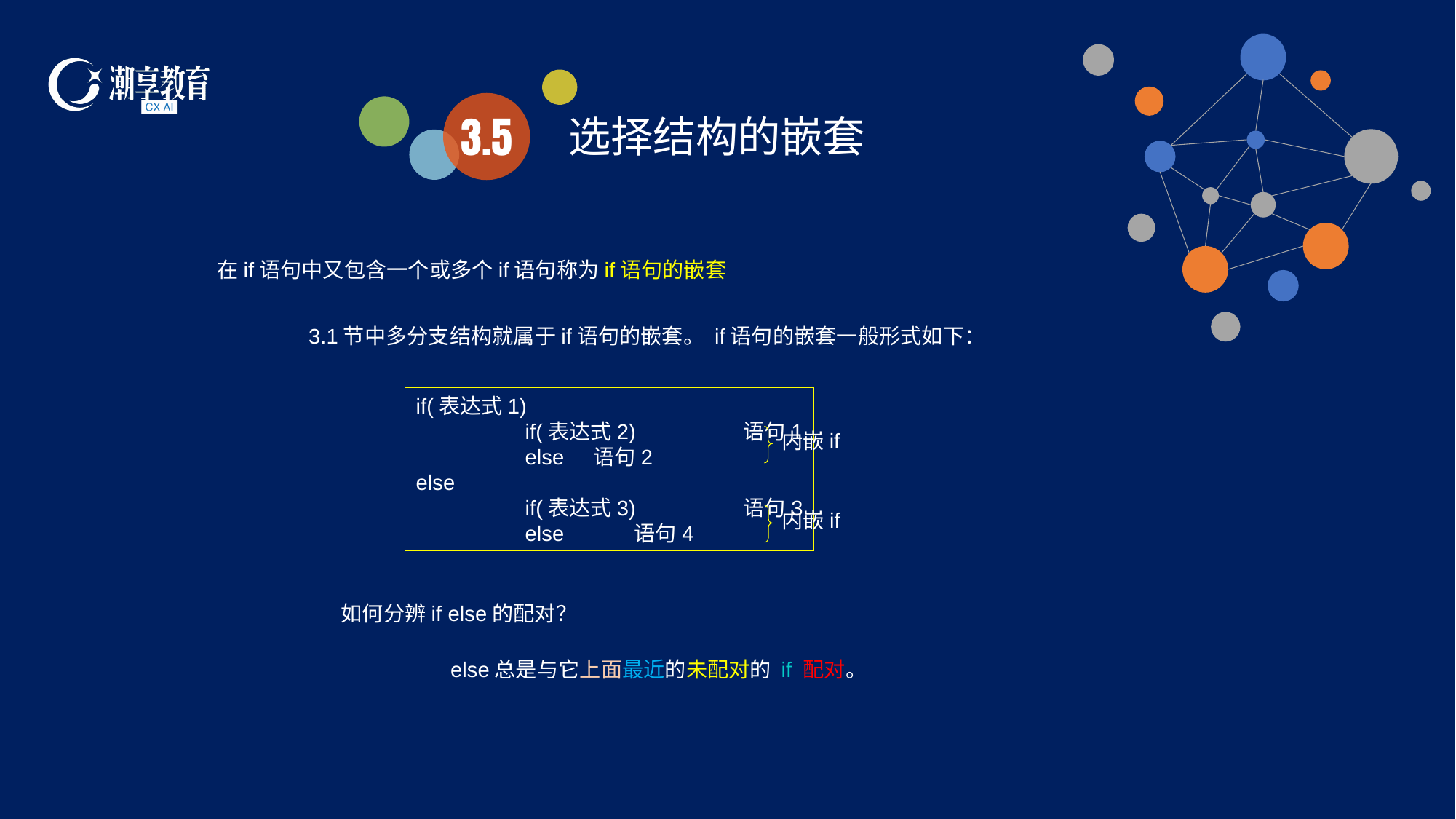

3.5

选择结构的嵌套
在if语句中又包含一个或多个if语句称为if语句的嵌套
3.1节中多分支结构就属于if语句的嵌套。 if语句的嵌套一般形式如下：
if(表达式1)
	if(表达式2)	语句1
	else    语句2
else
	if(表达式3)	语句3
	else	语句4
内嵌if

内嵌if

如何分辨if else的配对？
else总是与它上面最近的未配对的 if 配对。